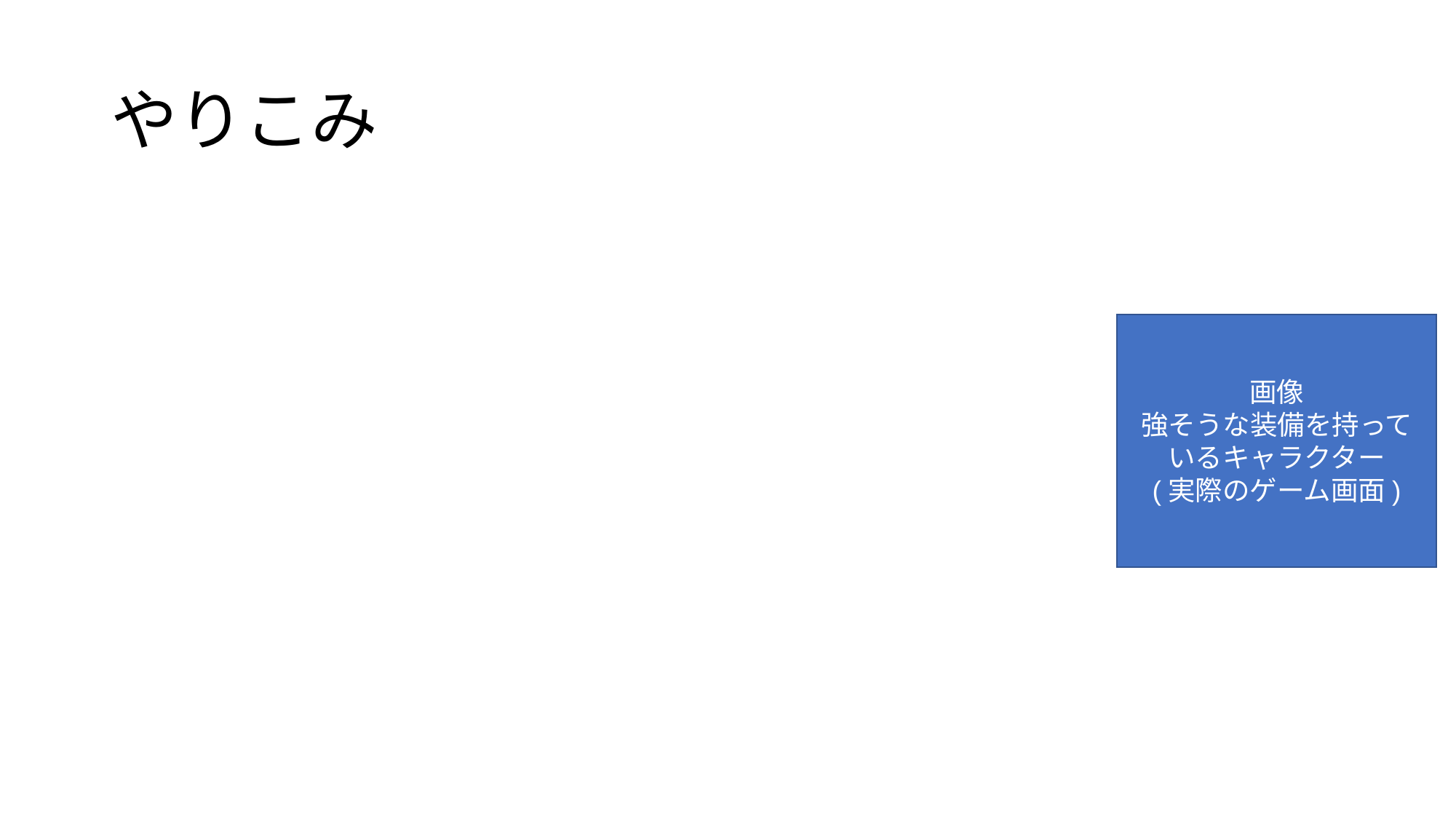

# やりこみ
画像
強そうな装備を持っているキャラクター
(実際のゲーム画面)